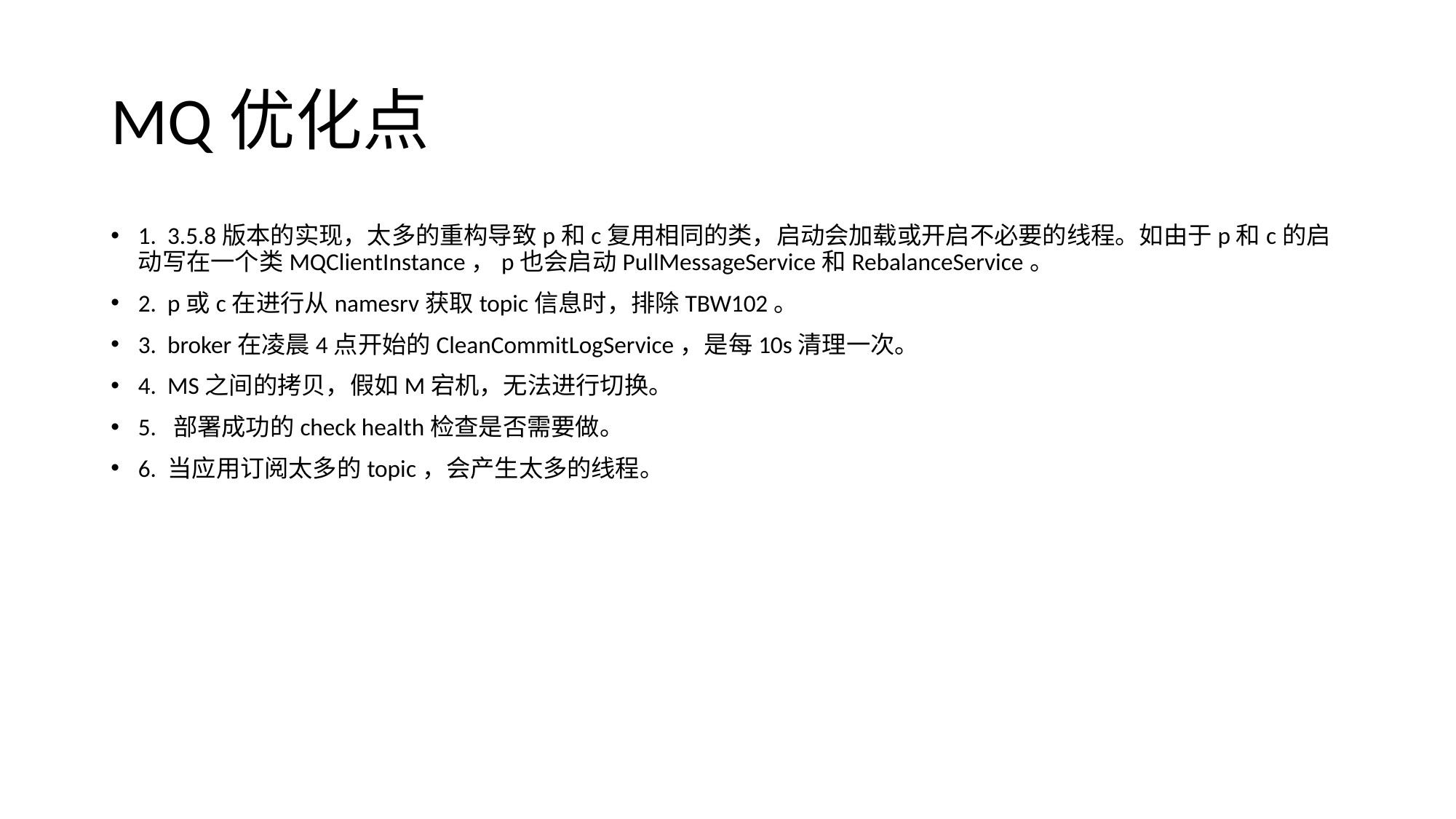

# MQ优化点
1.  3.5.8版本的实现，太多的重构导致p和c复用相同的类，启动会加载或开启不必要的线程。如由于p和c的启动写在一个类MQClientInstance，p也会启动PullMessageService和RebalanceService。
2.  p或c在进行从namesrv获取topic信息时，排除TBW102。
3.  broker在凌晨4点开始的CleanCommitLogService，是每10s清理一次。
4.  MS之间的拷贝，假如M宕机，无法进行切换。
5.  部署成功的check health检查是否需要做。
6. 当应用订阅太多的topic，会产生太多的线程。